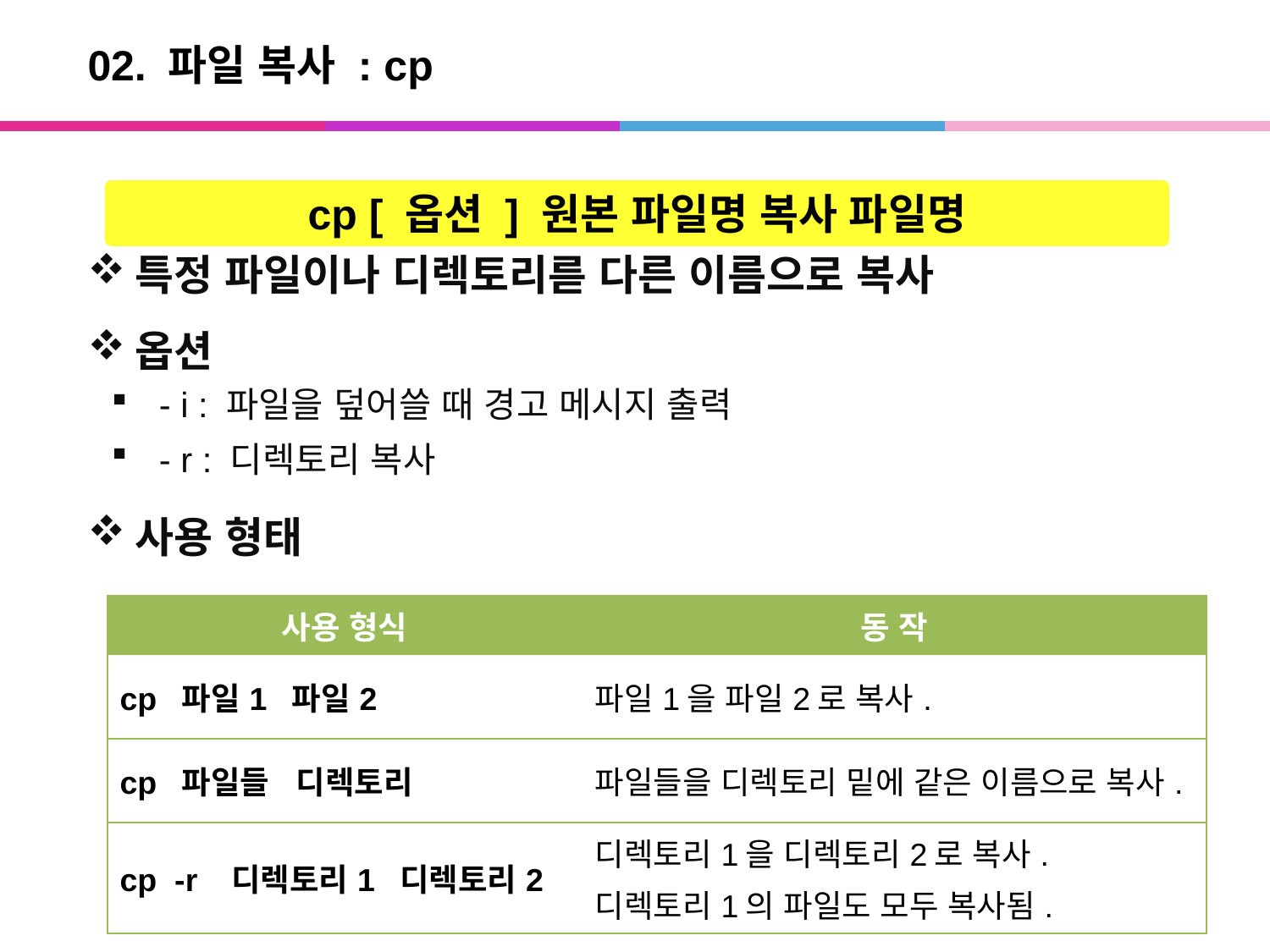

# 02. 파일 복사 : cp

특정 파일이나 디렉토리륻 다른 이름으로 복사
옵션
- i : 파일을 덮어쓸 때 경고 메시지 출력
- r : 디렉토리 복사
사용 형태

cp [ 옵션 ] 원본 파일명 복사 파일명
| 사용 형식 | 동 작 |
| --- | --- |
| cp 파일1 파일2 | 파일1을 파일2로 복사. |
| cp 파일들 디렉토리 | 파일들을 디렉토리 밑에 같은 이름으로 복사. |
| cp -r 디렉토리1 디렉토리2 | 디렉토리1을 디렉토리2로 복사. 디렉토리1의 파일도 모두 복사됨. |